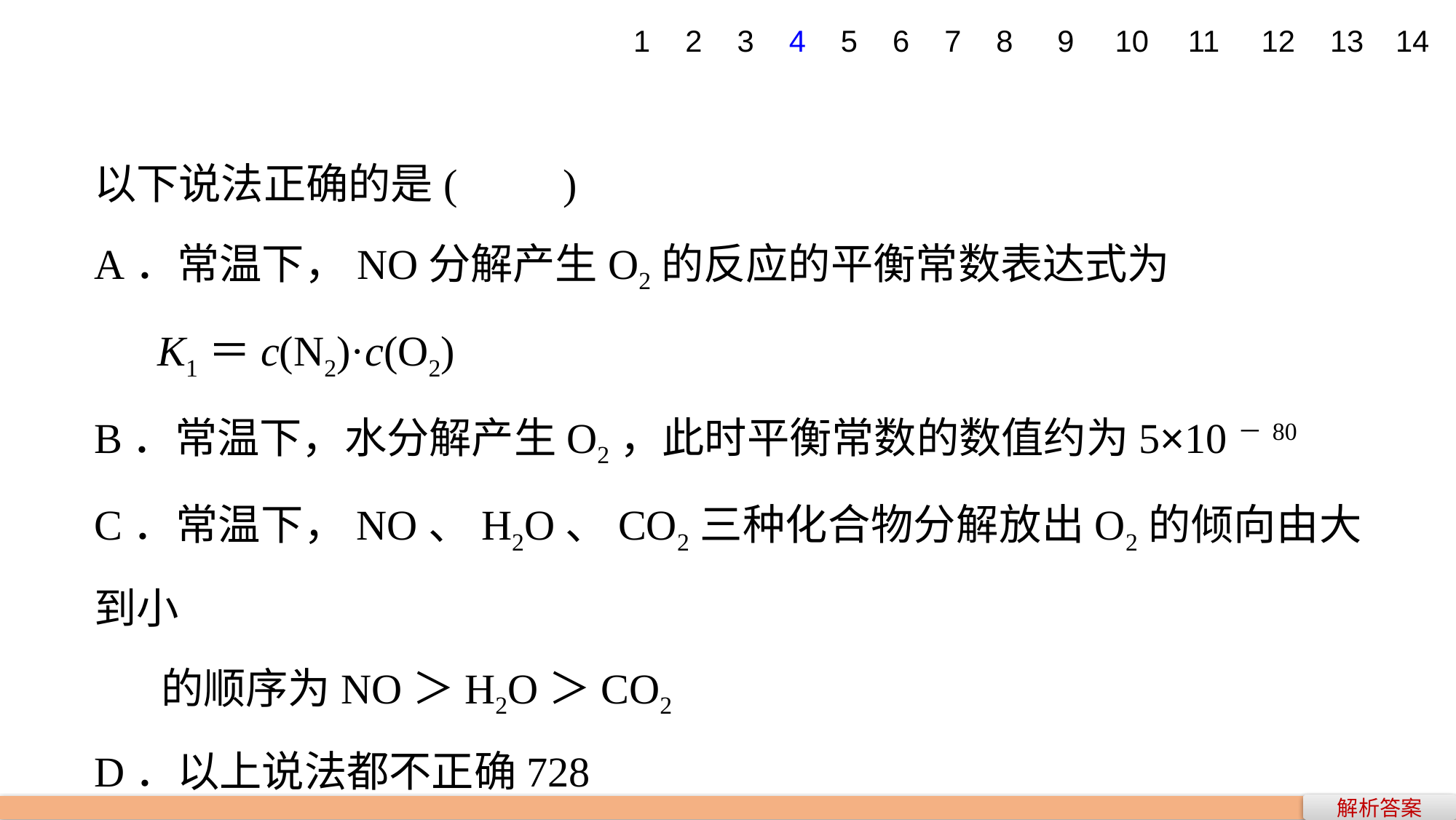

1
2
3
4
5
6
7
8
9
10
11
12
13
14
以下说法正确的是(　　)
A．常温下，NO分解产生O2的反应的平衡常数表达式为
      K1＝c(N2)·c(O2)
B．常温下，水分解产生O2，此时平衡常数的数值约为5×10－80
C．常温下，NO、H2O、CO2三种化合物分解放出O2的倾向由大到小
      的顺序为NO＞H2O＞CO2
D．以上说法都不正确728
解析答案